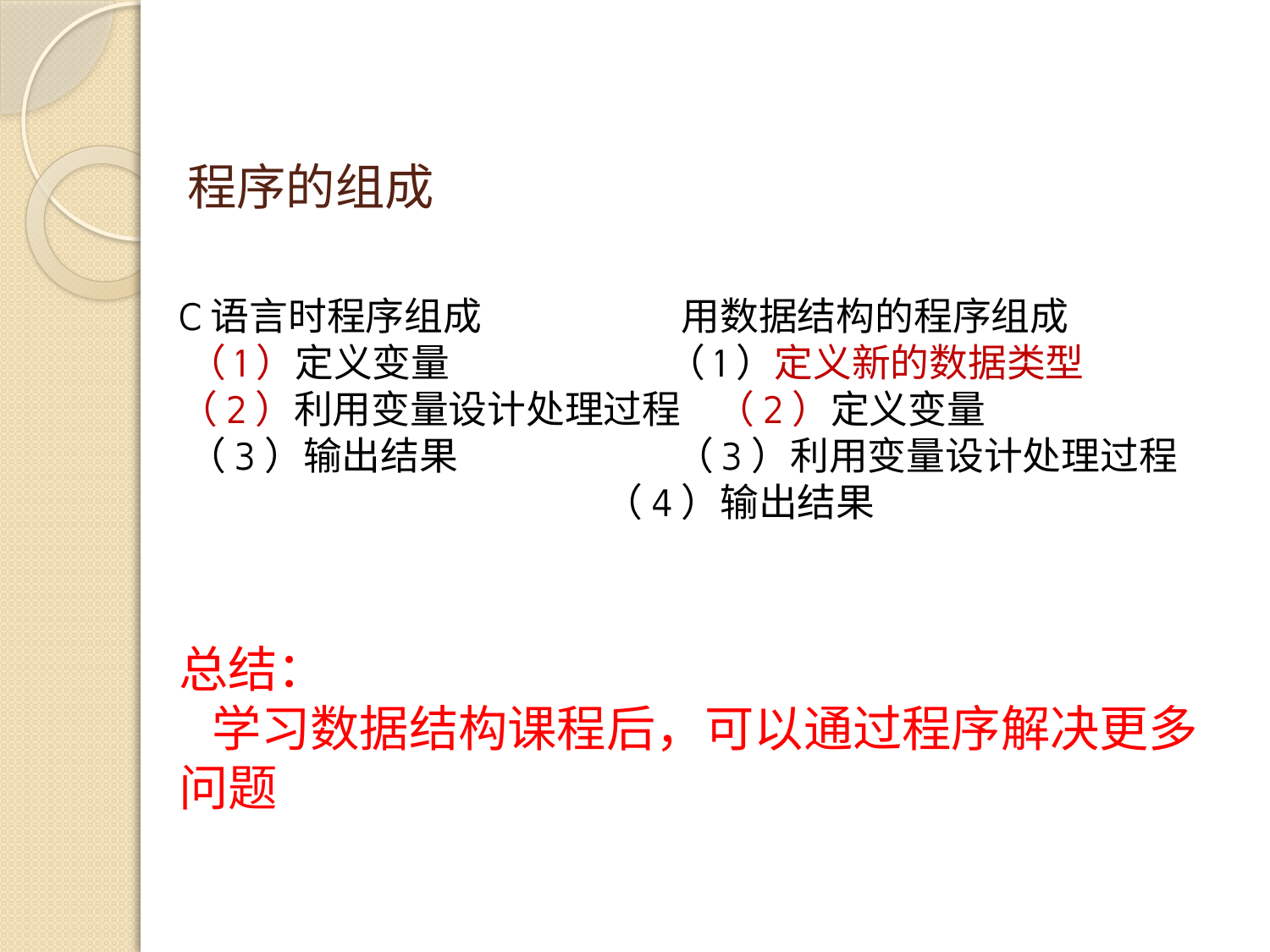

# 程序的组成
C语言时程序组成                       用数据结构的程序组成
 （1）定义变量                         （1）定义新的数据类型
（2）利用变量设计处理过程    （2）定义变量
 （3）输出结果                         （3）利用变量设计处理过程
                                                 （4）输出结果
总结：
   学习数据结构课程后，可以通过程序解决更多问题